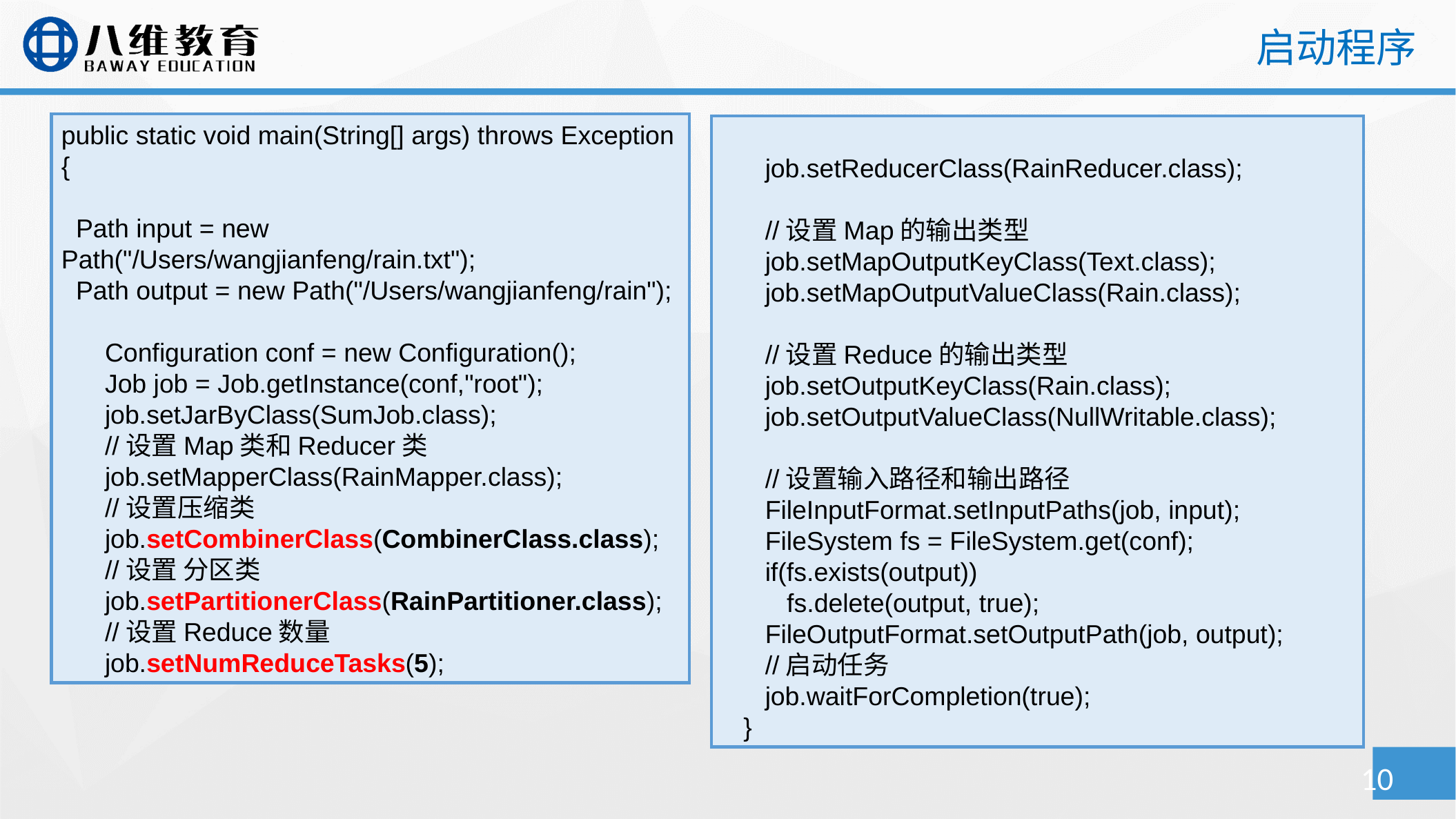

启动程序
public static void main(String[] args) throws Exception {

  Path input = new Path("/Users/wangjianfeng/rain.txt");
  Path output = new Path("/Users/wangjianfeng/rain");

      Configuration conf = new Configuration();
      Job job = Job.getInstance(conf,"root");
      job.setJarByClass(SumJob.class);
      //设置Map类和Reducer类
      job.setMapperClass(RainMapper.class);
      //设置压缩类
      job.setCombinerClass(CombinerClass.class);
      //设置 分区类
      job.setPartitionerClass(RainPartitioner.class);
      //设置Reduce数量
      job.setNumReduceTasks(5);

      job.setReducerClass(RainReducer.class);

      //设置Map的输出类型
      job.setMapOutputKeyClass(Text.class);
      job.setMapOutputValueClass(Rain.class);

      //设置Reduce的输出类型
      job.setOutputKeyClass(Rain.class);
      job.setOutputValueClass(NullWritable.class);

      //设置输入路径和输出路径
      FileInputFormat.setInputPaths(job, input);
      FileSystem fs = FileSystem.get(conf);
      if(fs.exists(output))
         fs.delete(output, true);
      FileOutputFormat.setOutputPath(job, output);
      //启动任务
      job.waitForCompletion(true);
   }